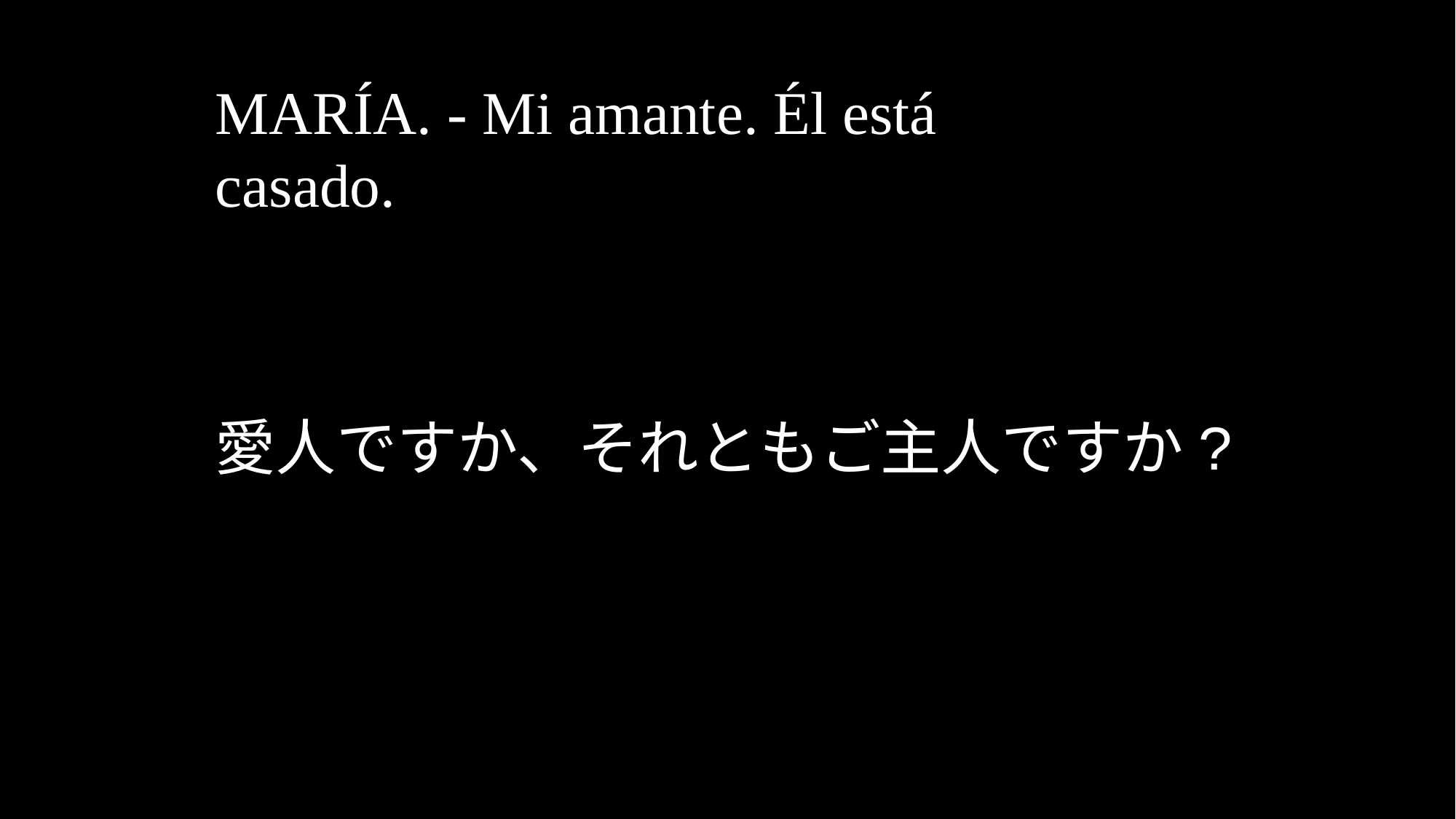

MARÍA. - Mi amante. Él está casado.

愛人ですか、それともご主人ですか?